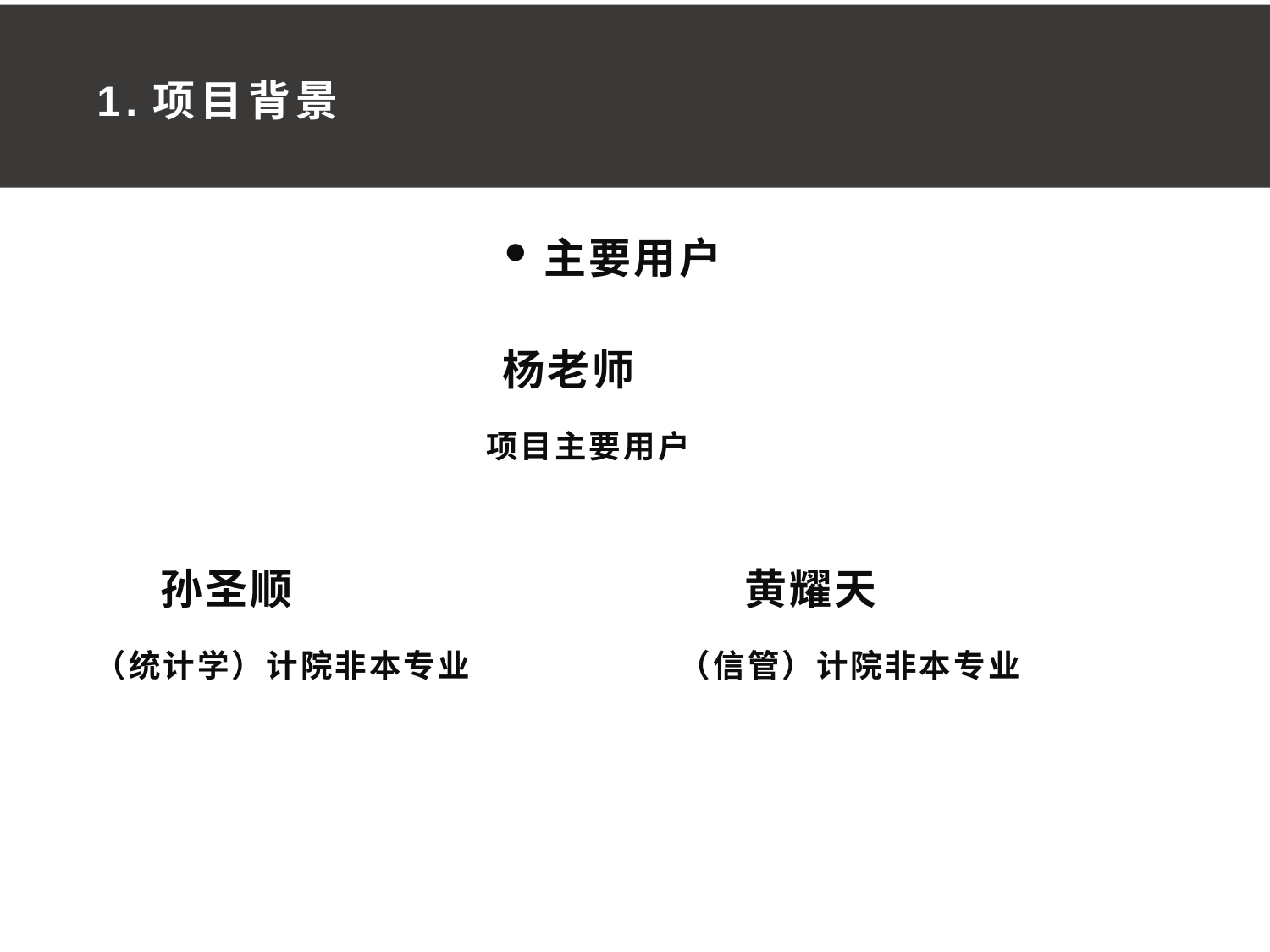

1.项目背景
主要用户

      杨老师
      项目主要用户

      孙圣顺
 （统计学）计院非本专业

      黄耀天
 （信管）计院非本专业